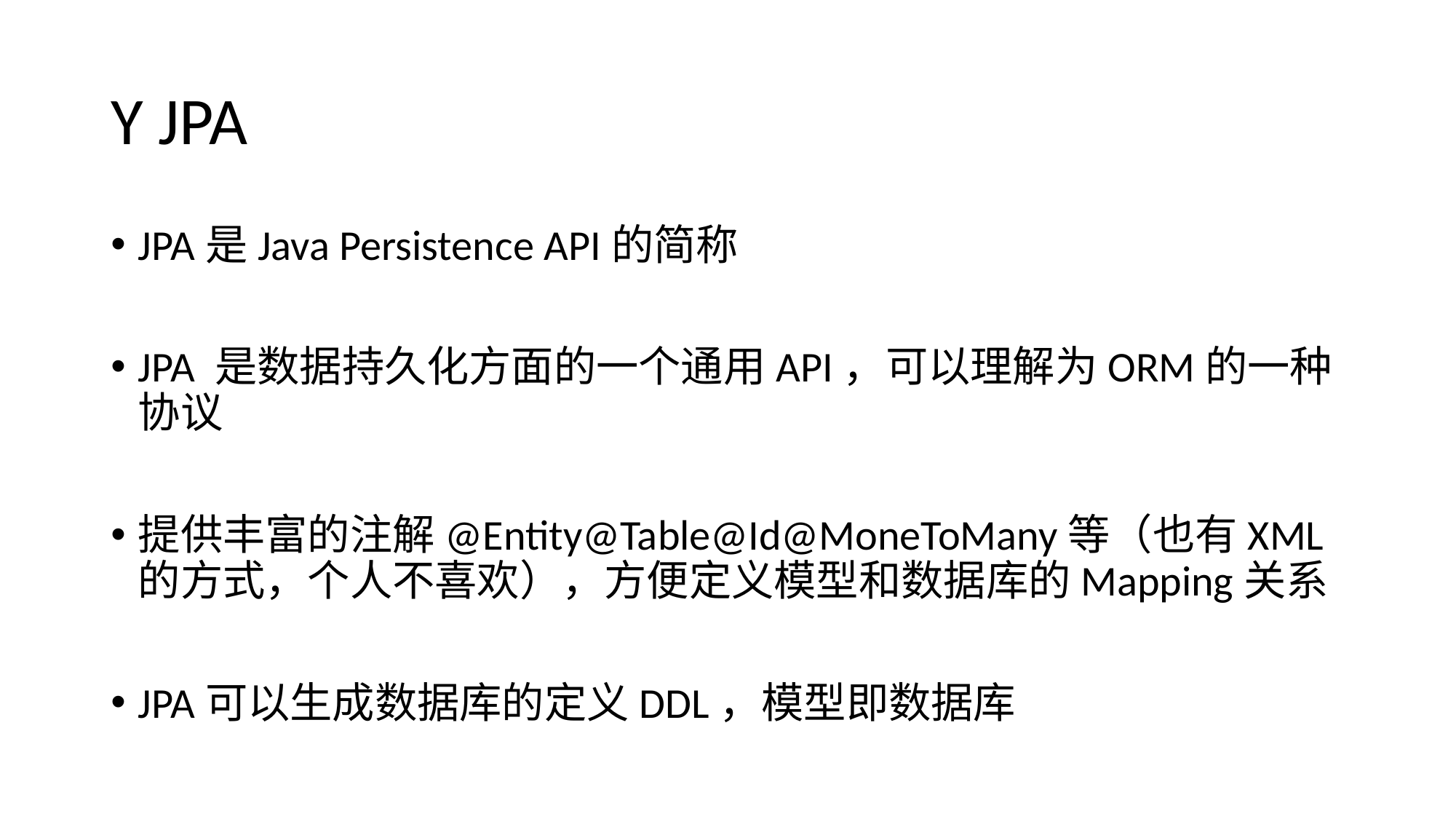

# Y JPA
JPA是Java Persistence API的简称

JPA 是数据持久化方面的一个通用API，可以理解为ORM的一种协议

提供丰富的注解@Entity@Table@Id@MoneToMany等（也有XML的方式，个人不喜欢），方便定义模型和数据库的Mapping关系

JPA可以生成数据库的定义DDL，模型即数据库